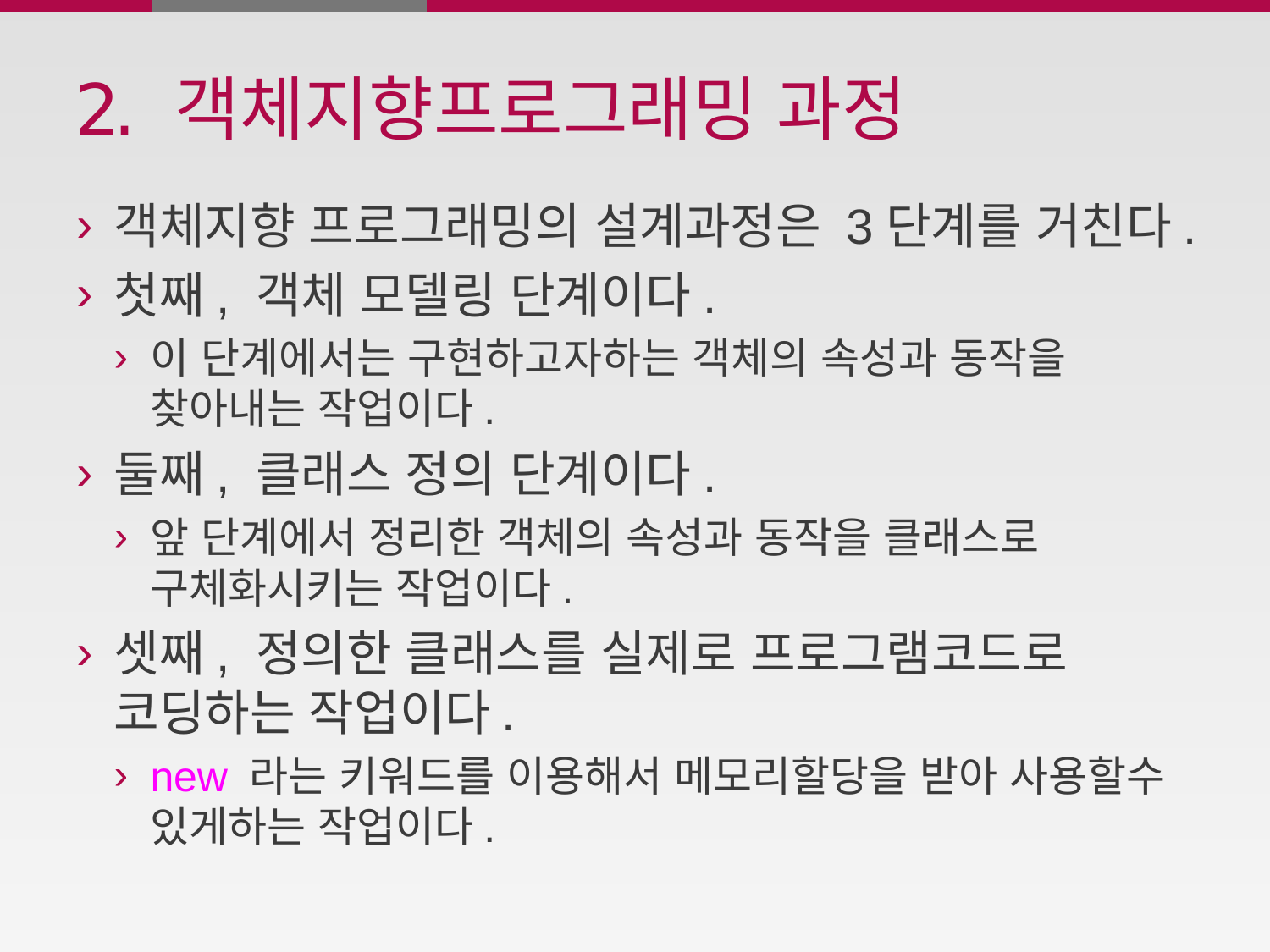

# 2. 객체지향프로그래밍 과정
객체지향 프로그래밍의 설계과정은 3단계를 거친다.
첫째, 객체 모델링 단계이다.
이 단계에서는 구현하고자하는 객체의 속성과 동작을 찾아내는 작업이다.
둘째, 클래스 정의 단계이다.
앞 단계에서 정리한 객체의 속성과 동작을 클래스로 구체화시키는 작업이다.
셋째, 정의한 클래스를 실제로 프로그램코드로 코딩하는 작업이다.
new 라는 키워드를 이용해서 메모리할당을 받아 사용할수 있게하는 작업이다.